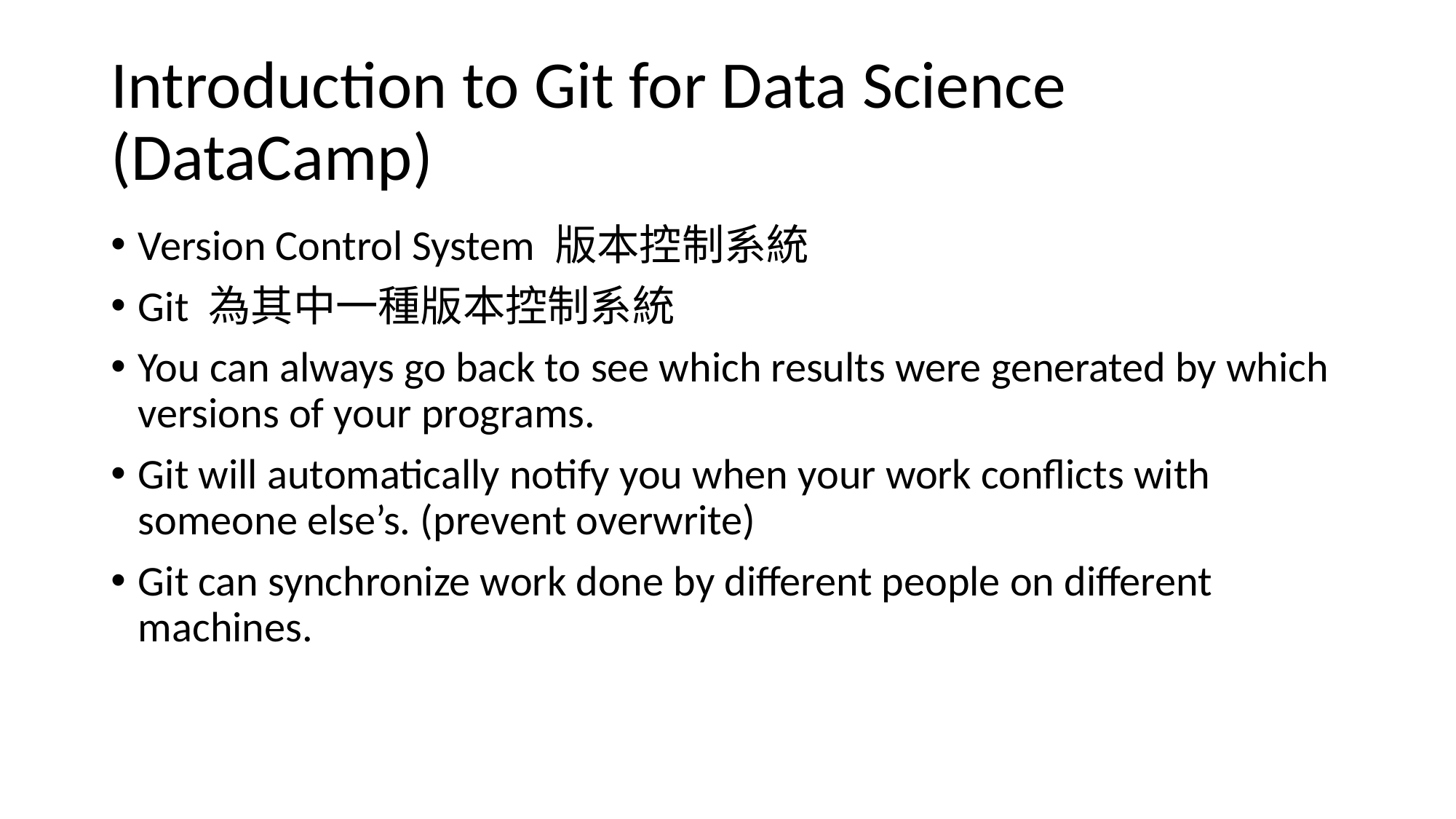

# Introduction to Git for Data Science (DataCamp)
Version Control System 版本控制系統
Git 為其中一種版本控制系統
You can always go back to see which results were generated by which versions of your programs.
Git will automatically notify you when your work conflicts with someone else’s. (prevent overwrite)
Git can synchronize work done by different people on different machines.